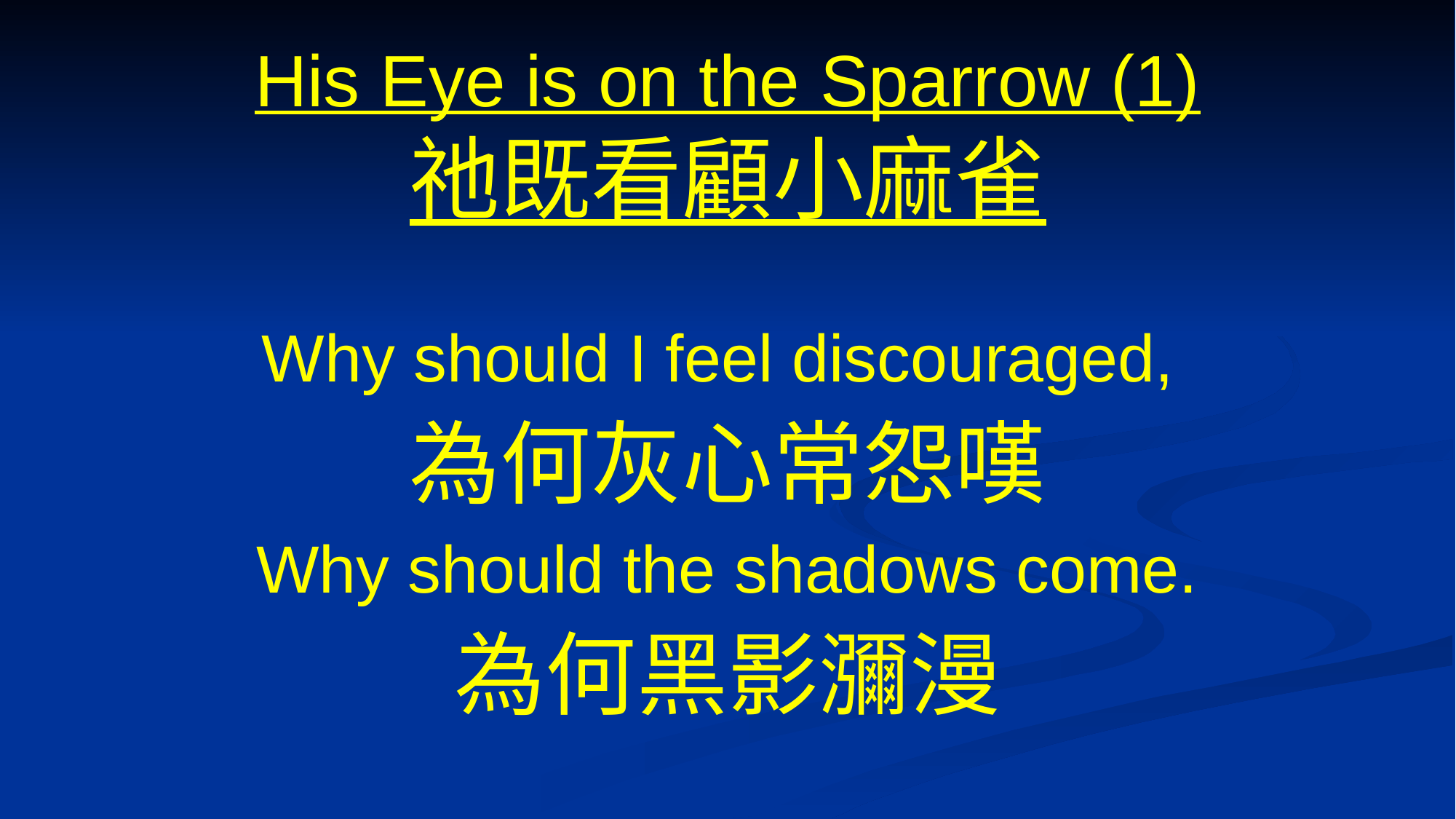

# His Eye is on the Sparrow (1) 祂既看顧小麻雀
Why should I feel discouraged,
為何灰心常怨嘆
Why should the shadows come.
為何黑影瀰漫